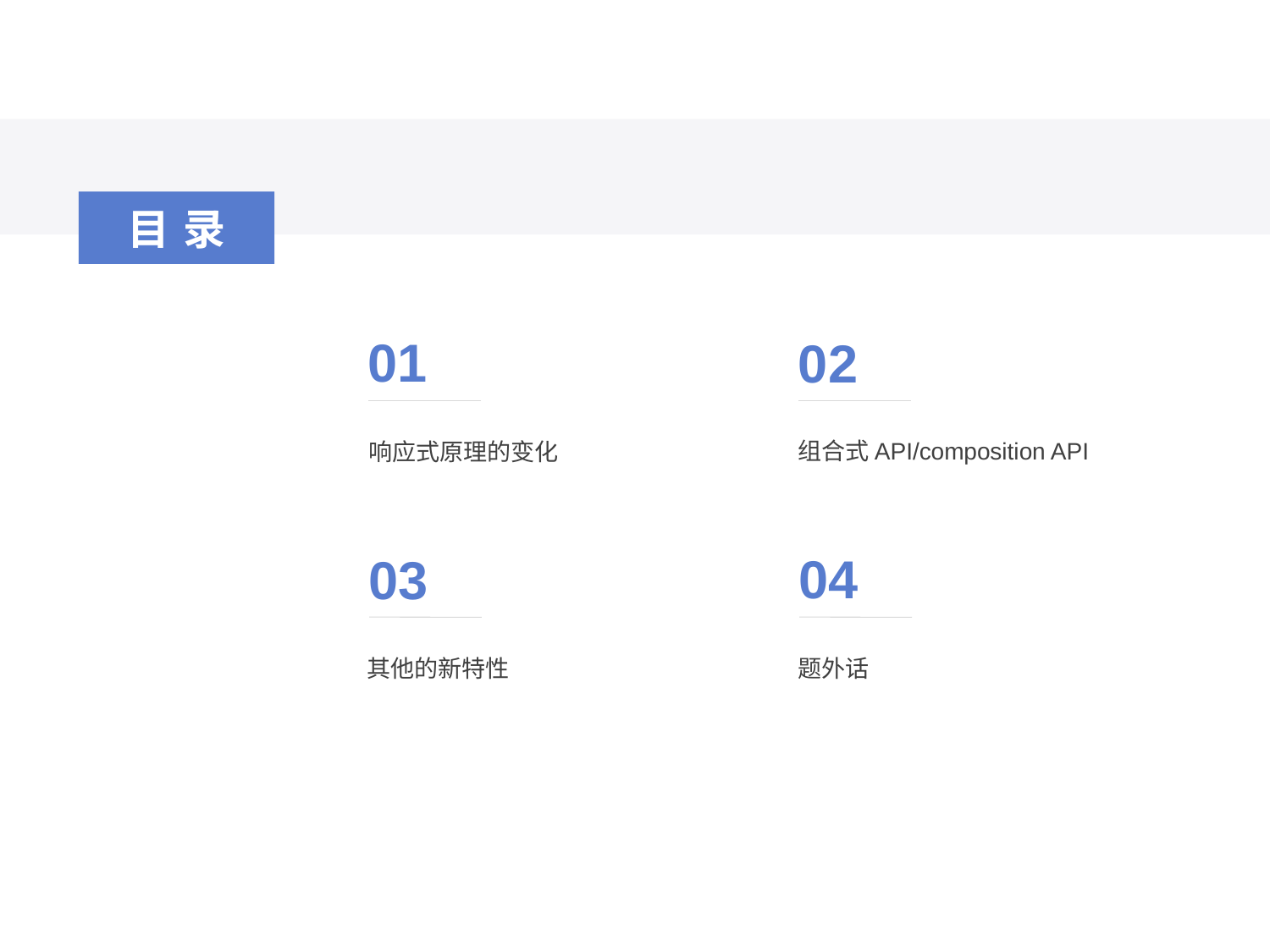

目录
01
02
组合式API/composition API
响应式原理的变化
04
03
其他的新特性
题外话